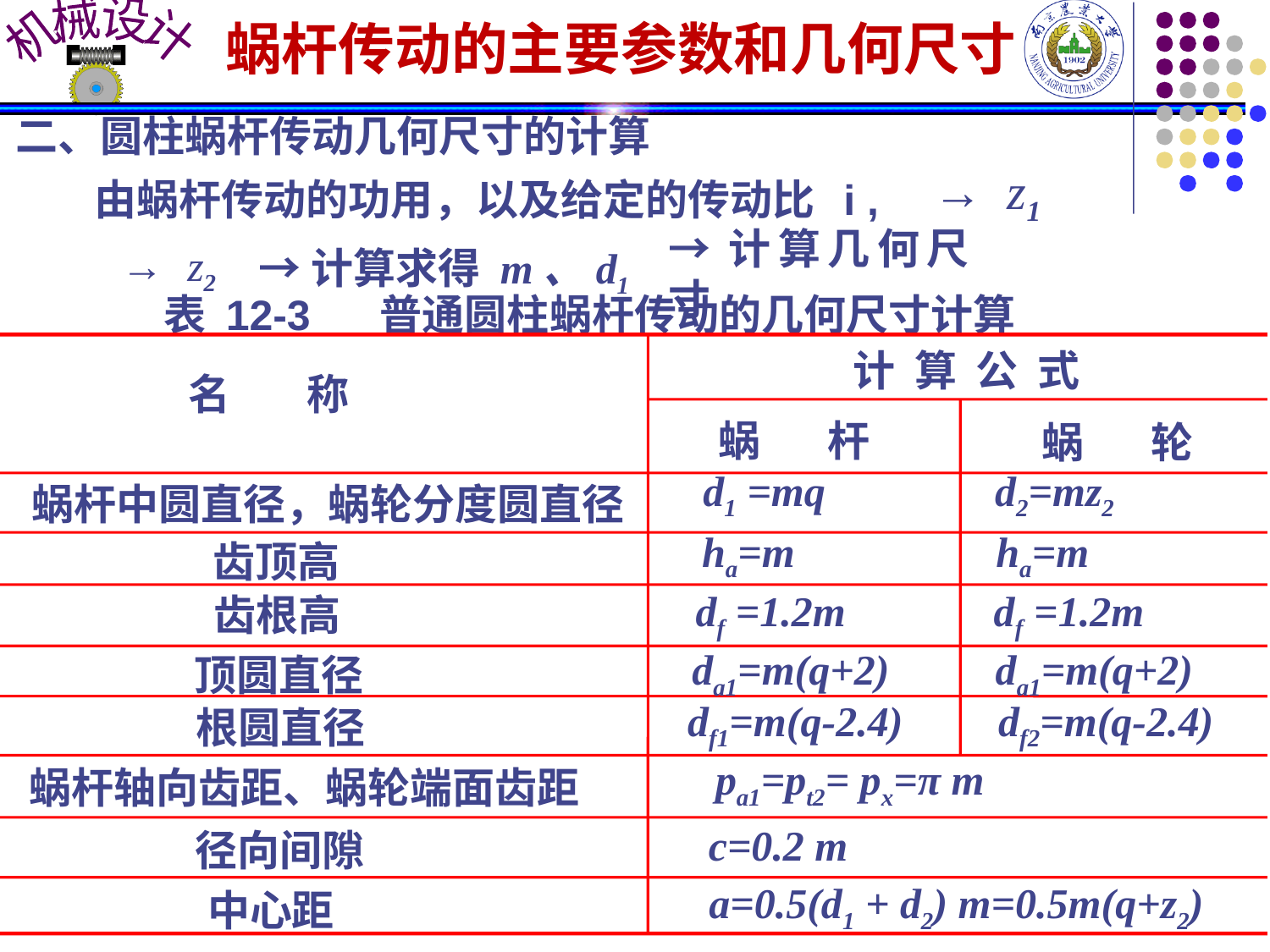

蜗杆传动的主要参数和几何尺寸
二、圆柱蜗杆传动几何尺寸的计算
→  z1
由蜗杆传动的功用，以及给定的传动比  i ,
→  z2
→计算求得 m、d1
→计算几何尺寸
表 12-3     普通圆柱蜗杆传动的几何尺寸计算

计  算  公  式
名        称

蜗       杆
蜗       轮
d1 =mq                d2=mz2

蜗杆中圆直径，蜗轮分度圆直径
ha=m                   ha=m

齿顶高
df =1.2m              df =1.2m

齿根高
da1=m(q+2)          da1=m(q+2)

顶圆直径
df1=m(q-2.4)         df2=m(q-2.4)

根圆直径

pa1=pt2= px=π m

蜗杆轴向齿距、蜗轮端面齿距

c=0.2 m
径向间隙
a=0.5(d1 + d2) m=0.5m(q+z2)

中心距